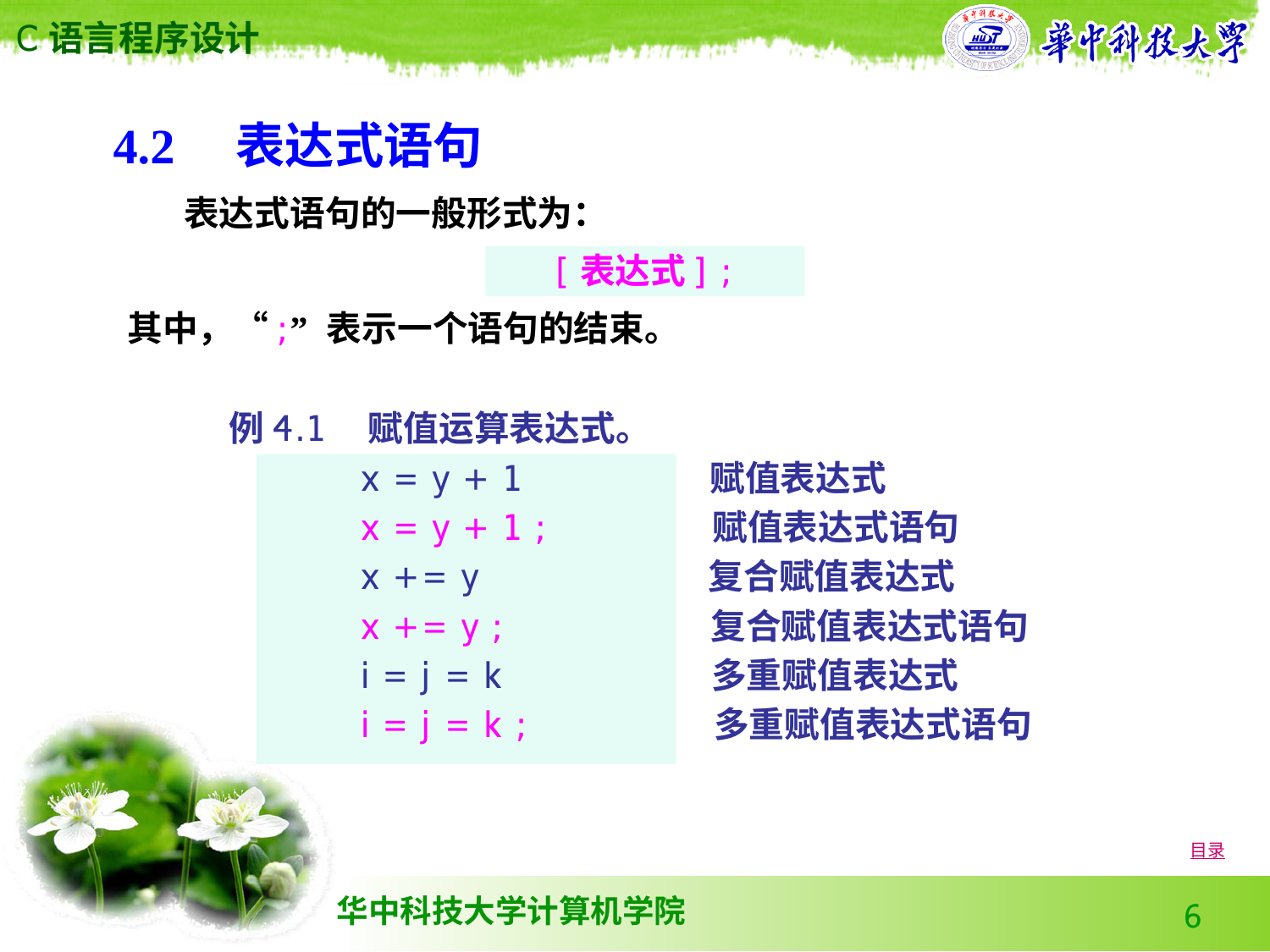

4.2　表达式语句
      表达式语句的一般形式为：
[表达式] ;
其中，“;” 表示一个语句的结束。

       例4.1   赋值运算表达式。
                   x = y + 1                 赋值表达式
                   x = y + 1 ;               赋值表达式语句
                   x += y                     复合赋值表达式
                   x += y ;                   复合赋值表达式语句
                   i = j = k                   多重赋值表达式
                   i = j = k ;                 多重赋值表达式语句

目录
6